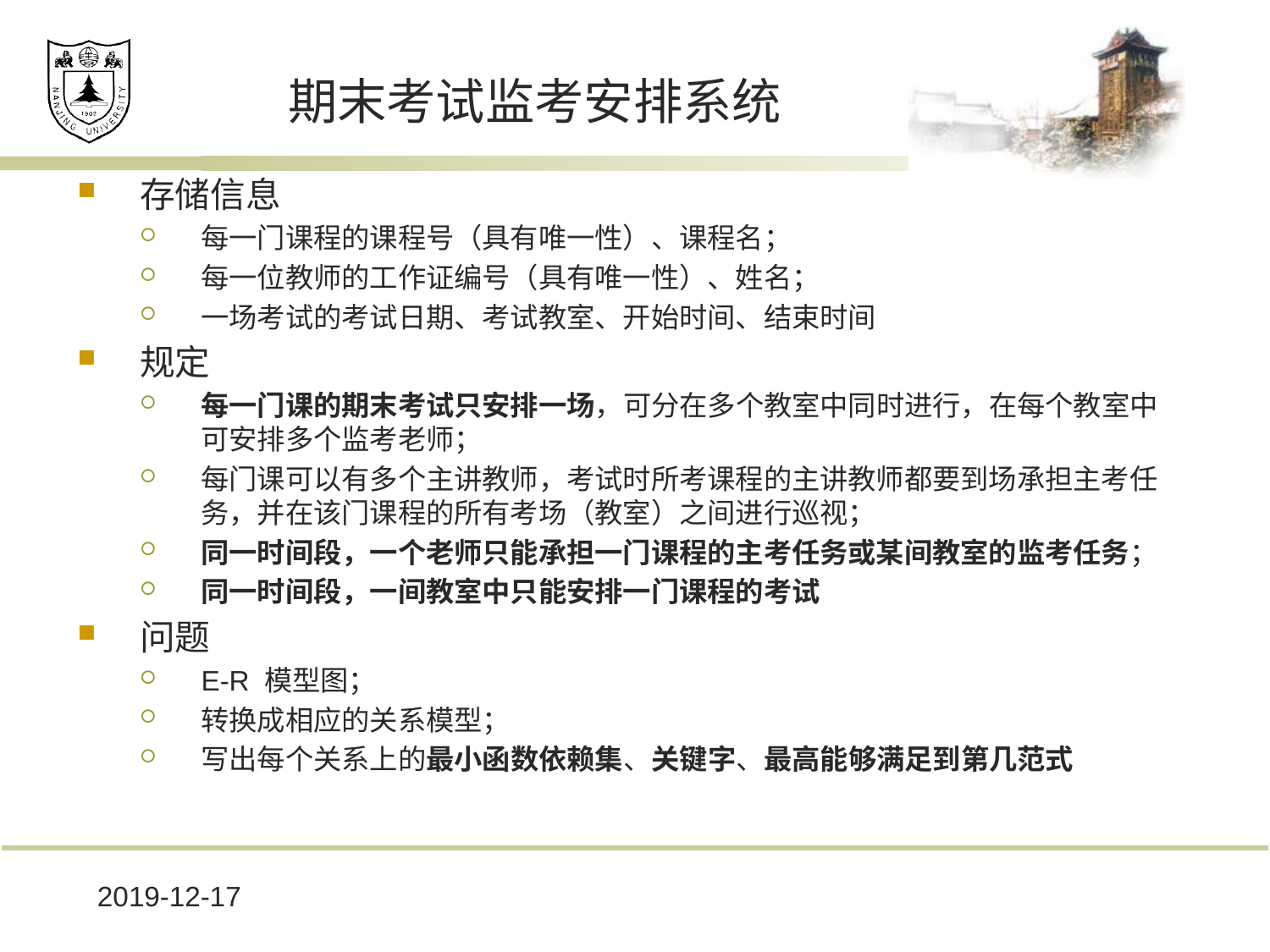

# 期末考试监考安排系统
存储信息
每一门课程的课程号（具有唯一性）、课程名；
每一位教师的工作证编号（具有唯一性）、姓名；
一场考试的考试日期、考试教室、开始时间、结束时间
规定
每一门课的期末考试只安排一场，可分在多个教室中同时进行，在每个教室中可安排多个监考老师；
每门课可以有多个主讲教师，考试时所考课程的主讲教师都要到场承担主考任务，并在该门课程的所有考场（教室）之间进行巡视；
同一时间段，一个老师只能承担一门课程的主考任务或某间教室的监考任务；
同一时间段，一间教室中只能安排一门课程的考试
问题
E-R 模型图；
转换成相应的关系模型；
写出每个关系上的最小函数依赖集、关键字、最高能够满足到第几范式

2019-12-17